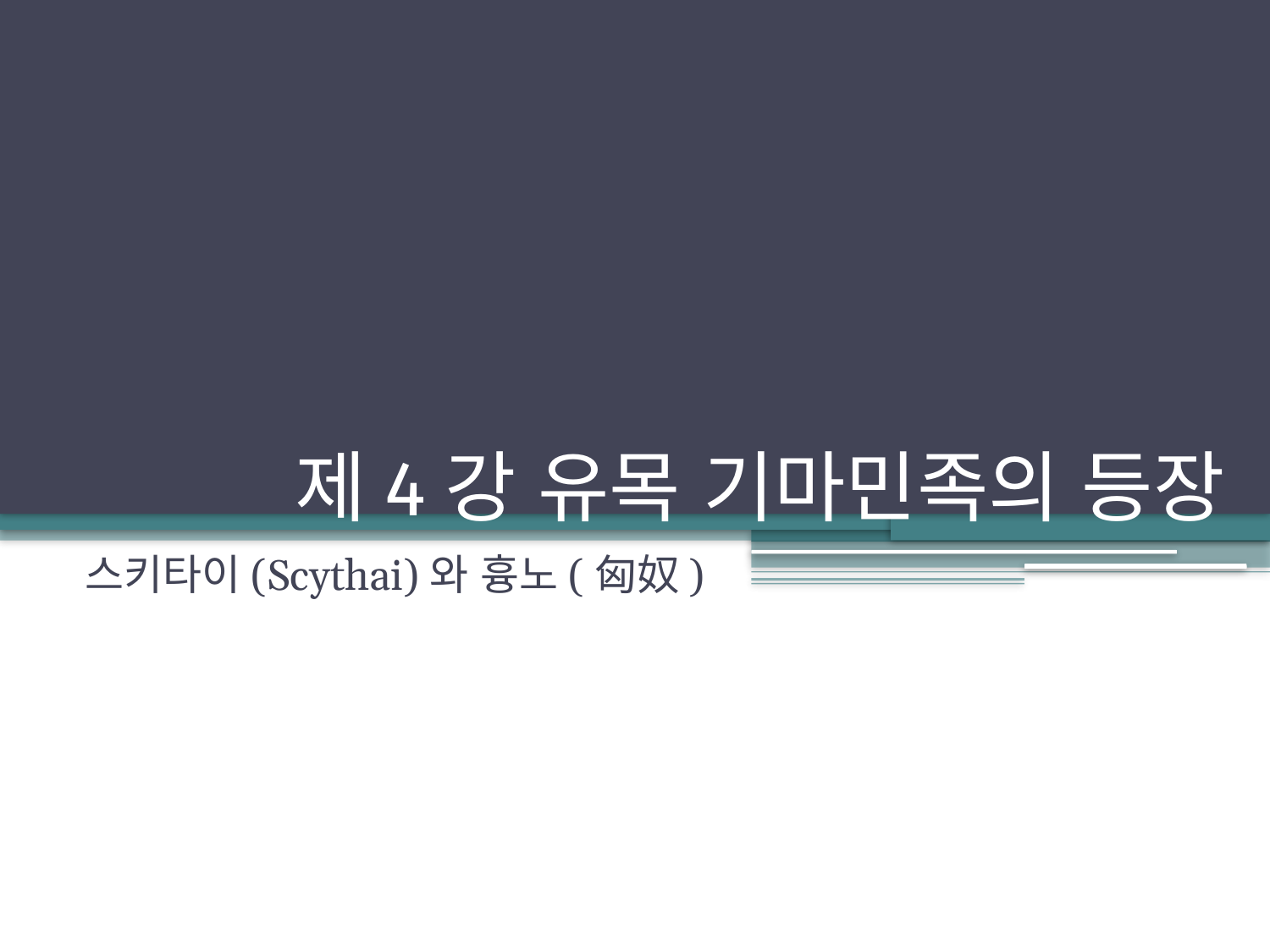

# 제4강 유목 기마민족의 등장
스키타이(Scythai)와 흉노(匈奴)